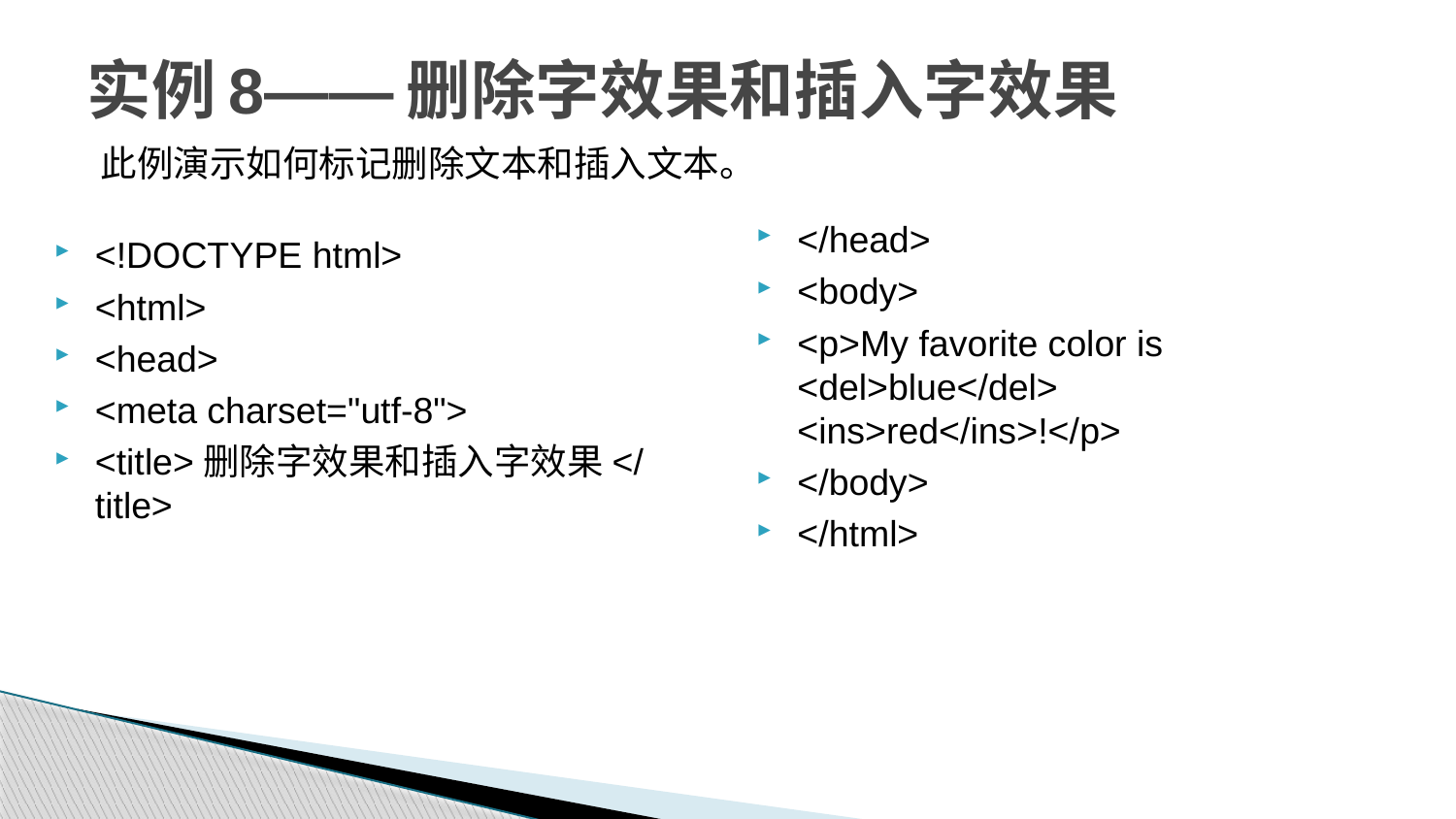

# 实例8——删除字效果和插入字效果
此例演示如何标记删除文本和插入文本。
</head>
<body>
<p>My favorite color is <del>blue</del> <ins>red</ins>!</p>
</body>
</html>
<!DOCTYPE html>
<html>
<head>
<meta charset="utf-8">
<title>删除字效果和插入字效果</title>